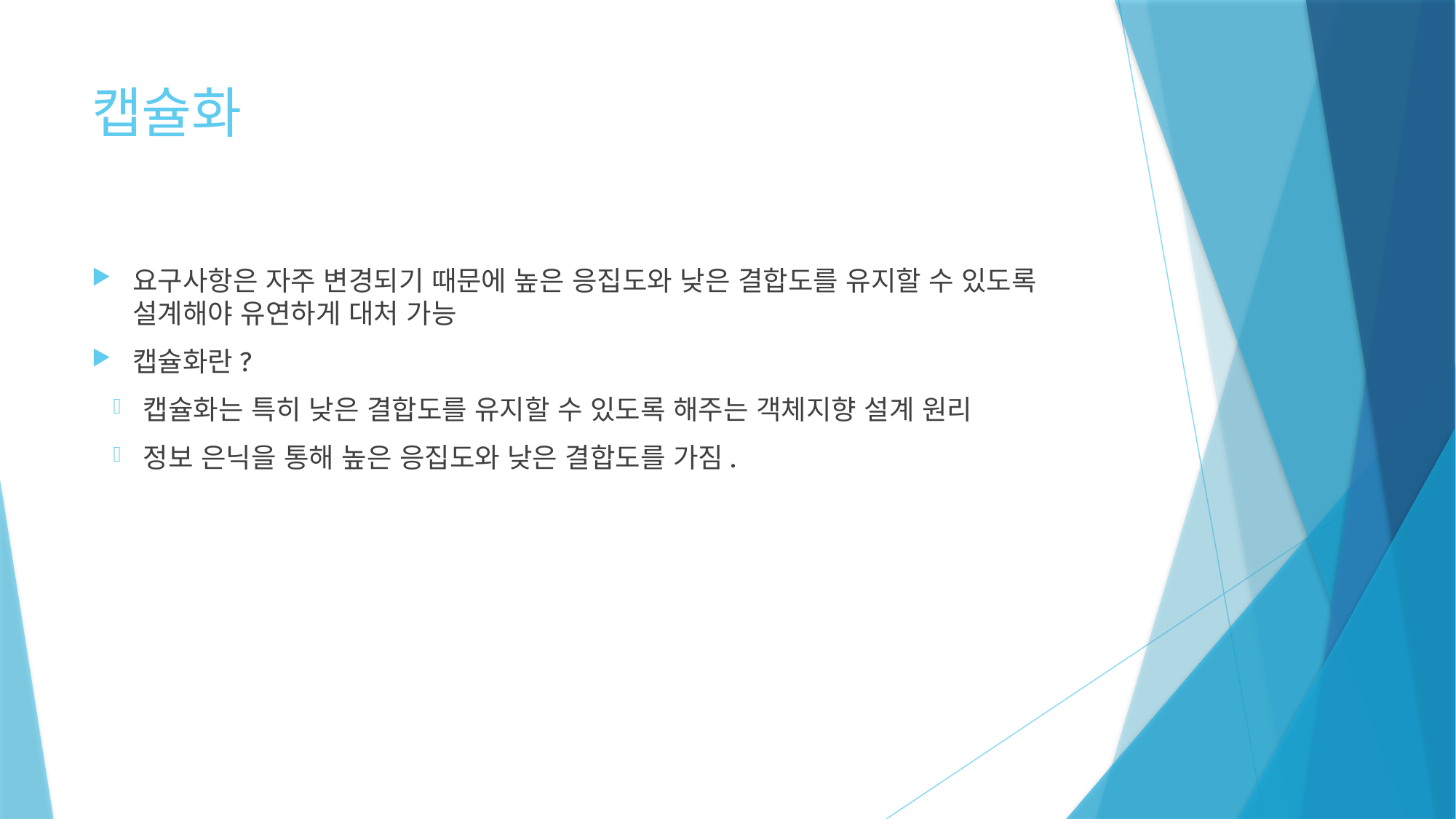

# 캡슐화
요구사항은 자주 변경되기 때문에 높은 응집도와 낮은 결합도를 유지할 수 있도록 설계해야 유연하게 대처 가능
캡슐화란?
캡슐화는 특히 낮은 결합도를 유지할 수 있도록 해주는 객체지향 설계 원리
정보 은닉을 통해 높은 응집도와 낮은 결합도를 가짐.